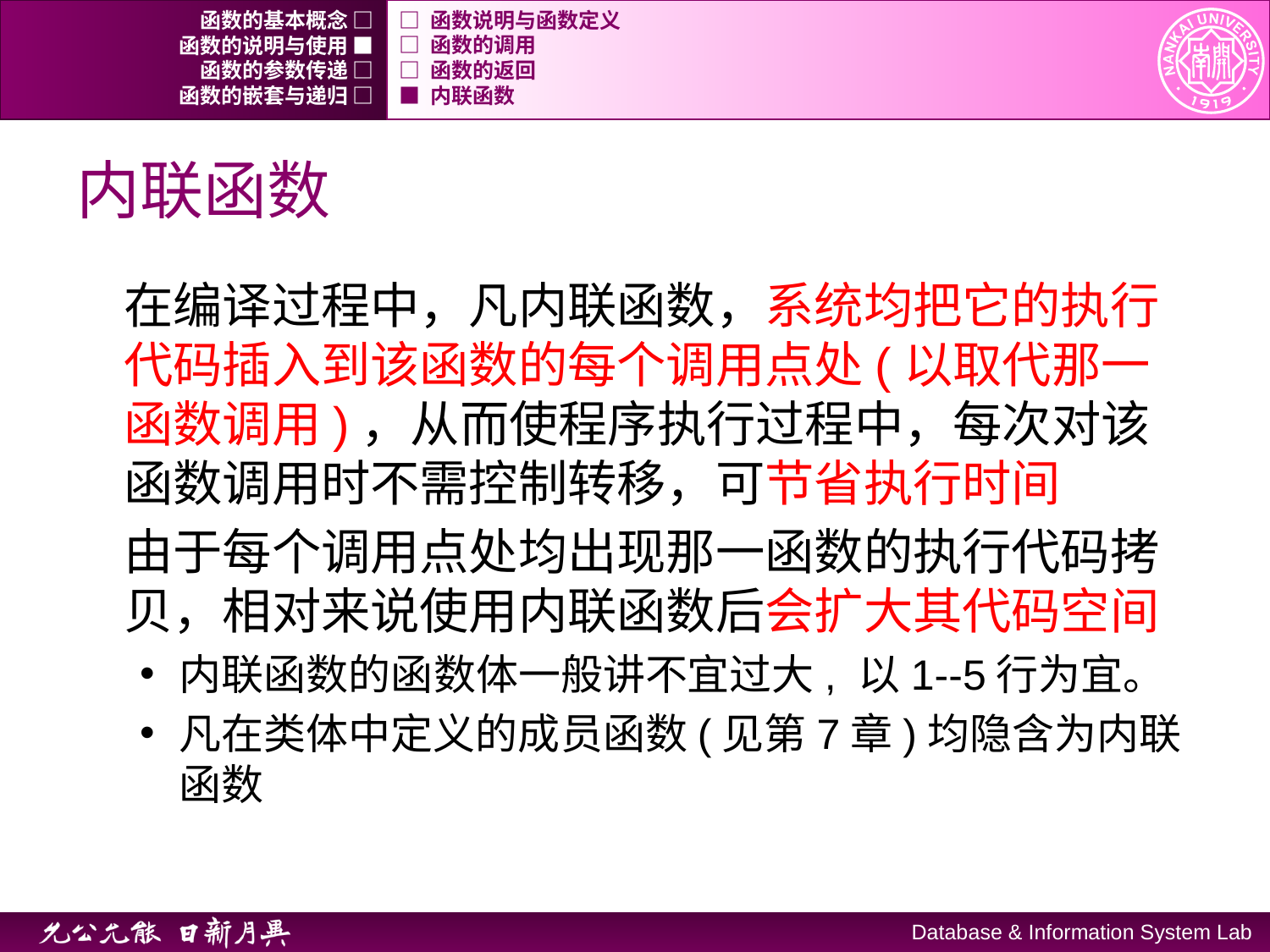

函数的基本概念 □
□ 函数说明与函数定义
函数的说明与使用 ■
□ 函数的调用
函数的参数传递 □
□ 函数的返回
函数的嵌套与递归 □
■ 内联函数
# 内联函数
在编译过程中，凡内联函数，系统均把它的执行代码插入到该函数的每个调用点处(以取代那一函数调用)，从而使程序执行过程中，每次对该函数调用时不需控制转移，可节省执行时间
由于每个调用点处均出现那一函数的执行代码拷贝，相对来说使用内联函数后会扩大其代码空间
内联函数的函数体一般讲不宜过大, 以1--5行为宜。
凡在类体中定义的成员函数(见第7章)均隐含为内联函数